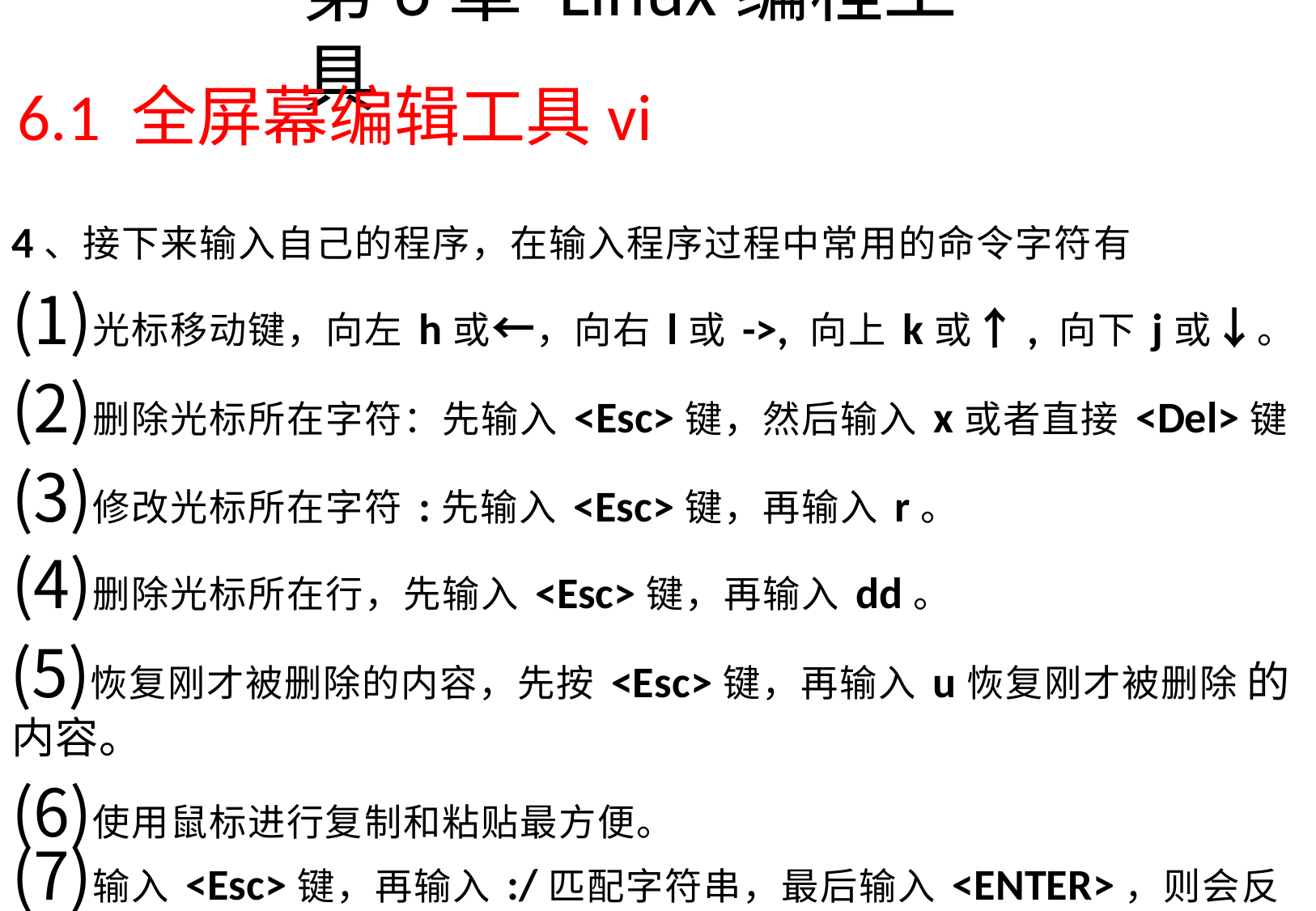

# 第6章Linux编程工具
6.1 全屏幕编辑工具vi
4、接下来输入自己的程序，在输入程序过程中常用的命令字符有
光标移动键，向左h或←，向右l或->, 向上k或↑, 向下j或↓。
删除光标所在字符：先输入<Esc>键，然后输入x或者直接<Del>键
修改光标所在字符:先输入<Esc>键，再输入r。
删除光标所在行，先输入<Esc>键，再输入dd。
恢复刚才被删除的内容，先按<Esc>键，再输入u恢复刚才被删除 的内容。
使用鼠标进行复制和粘贴最方便。
输入<Esc>键，再输入:/匹配字符串，最后输入<ENTER>，则会反
向显示所有匹配字符串。